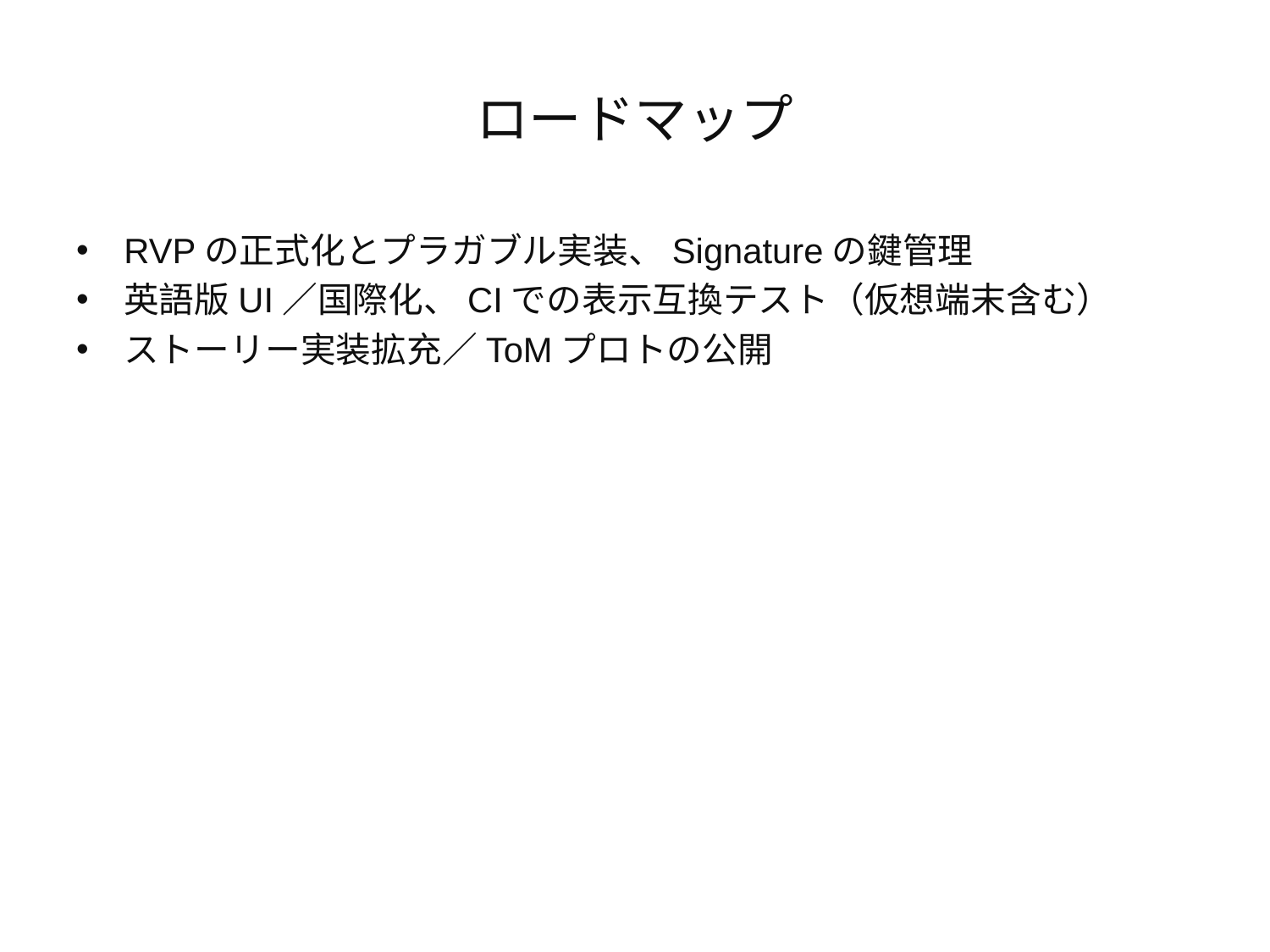

# ロードマップ
RVPの正式化とプラガブル実装、Signatureの鍵管理
英語版UI／国際化、CIでの表示互換テスト（仮想端末含む）
ストーリー実装拡充／ToMプロトの公開